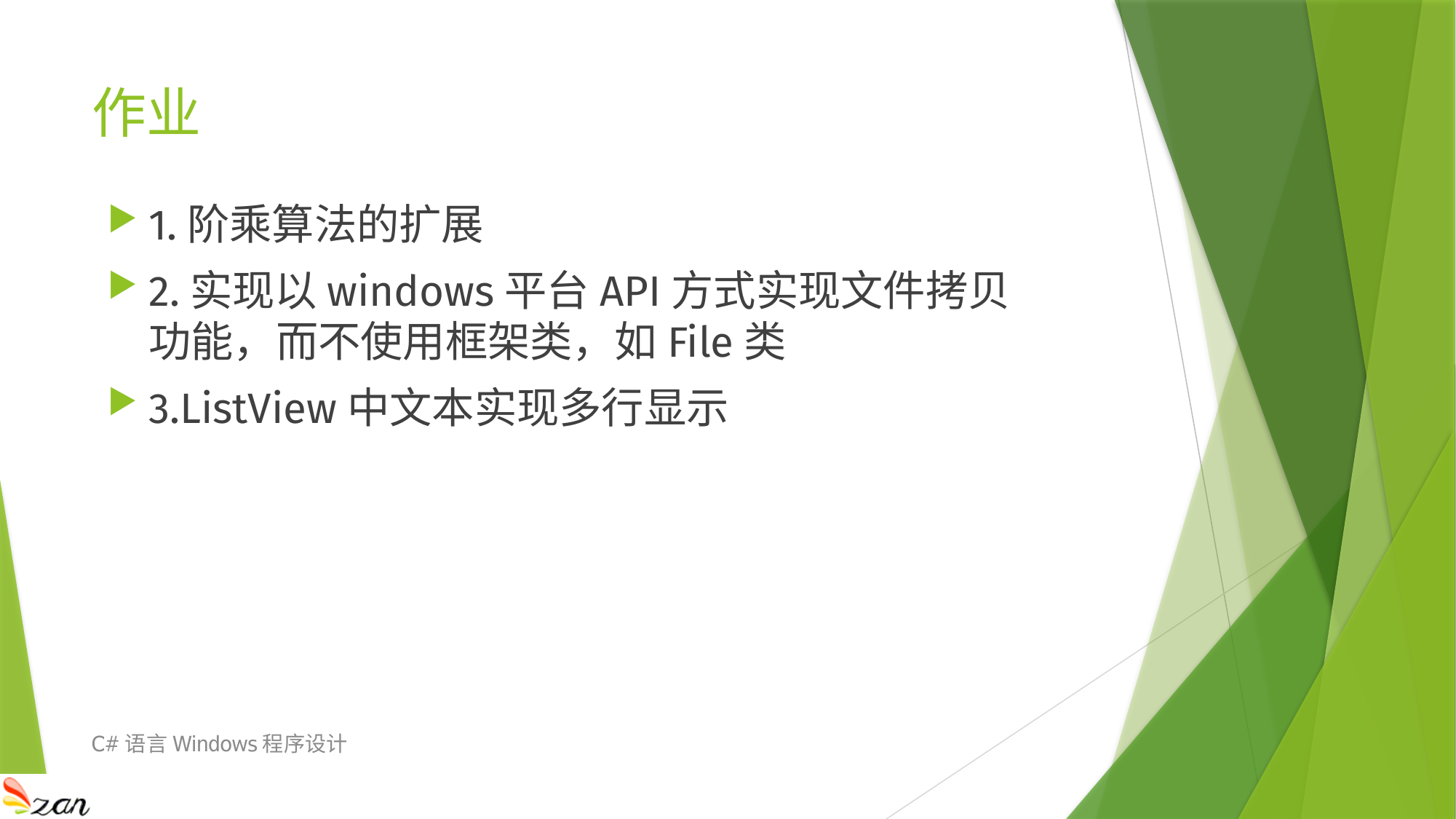

# 作业
1.阶乘算法的扩展
2.实现以windows平台API方式实现文件拷贝功能，而不使用框架类，如File类
3.ListView中文本实现多行显示
C#语言Windows程序设计